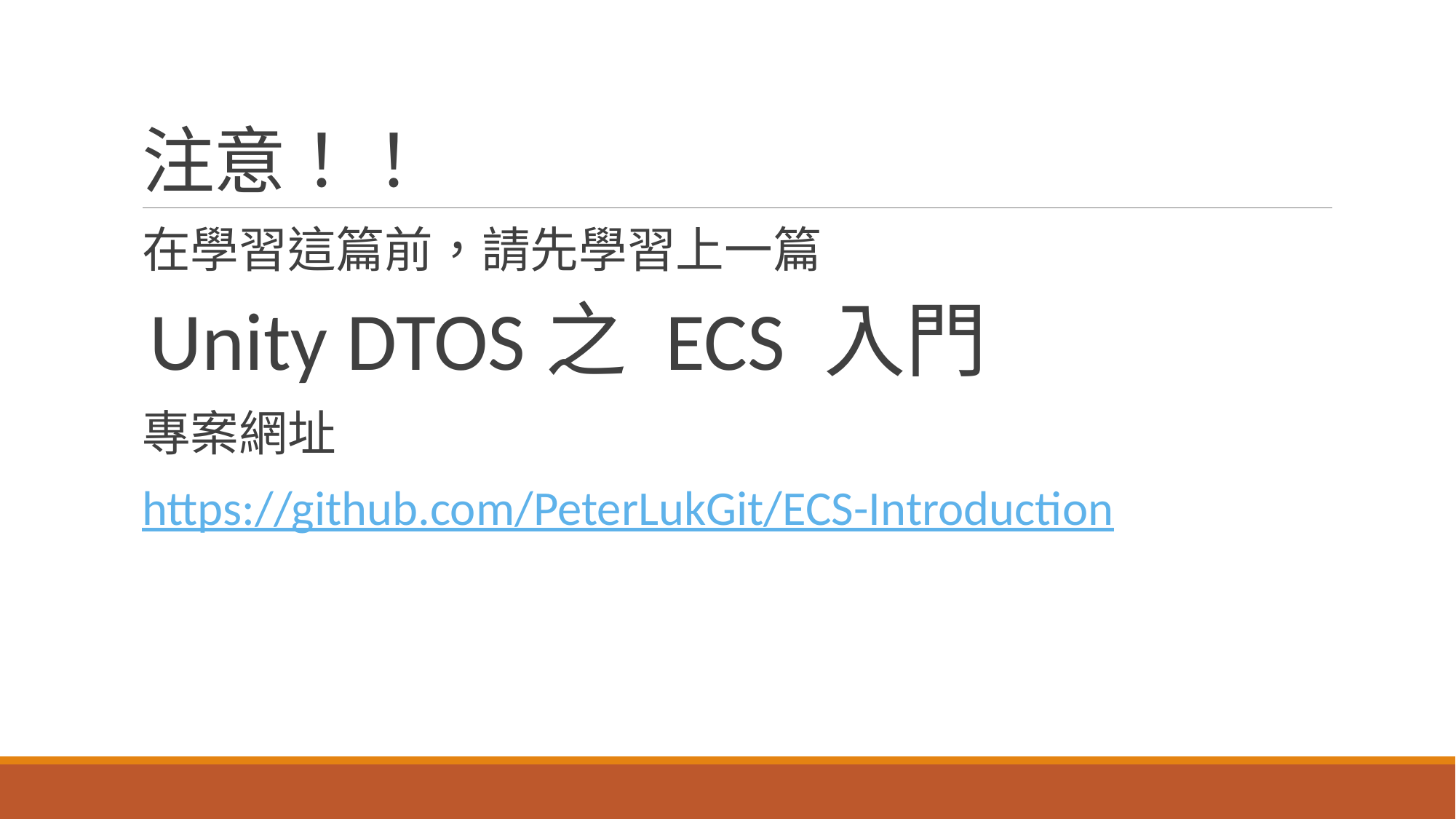

# 注意！！
在學習這篇前，請先學習上一篇
Unity DTOS之 ECS 入門
專案網址
https://github.com/PeterLukGit/ECS-Introduction